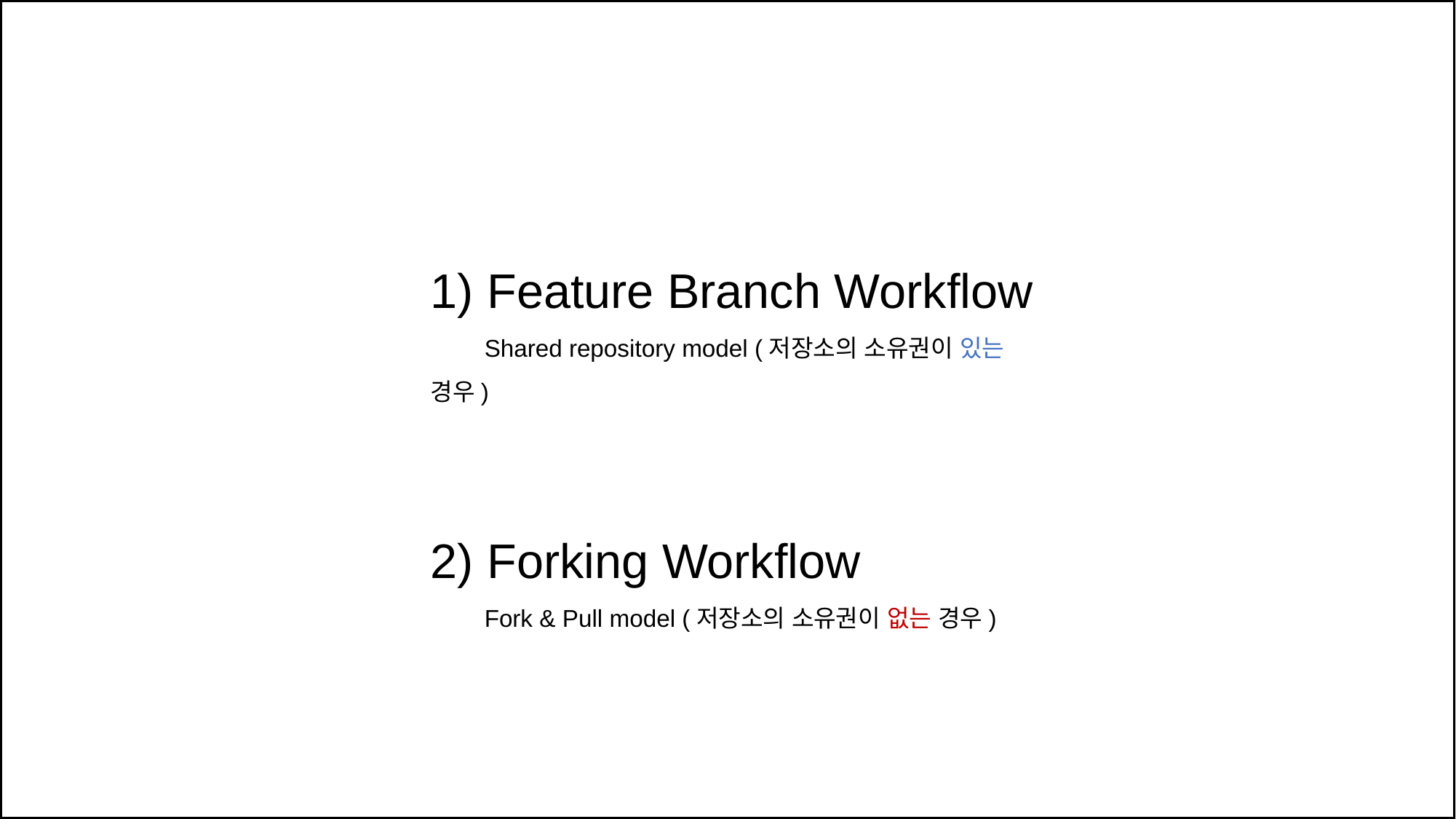

1) Feature Branch Workflow
        Shared repository model (저장소의 소유권이 있는 경우)

2) Forking Workflow
        Fork & Pull model (저장소의 소유권이 없는 경우)